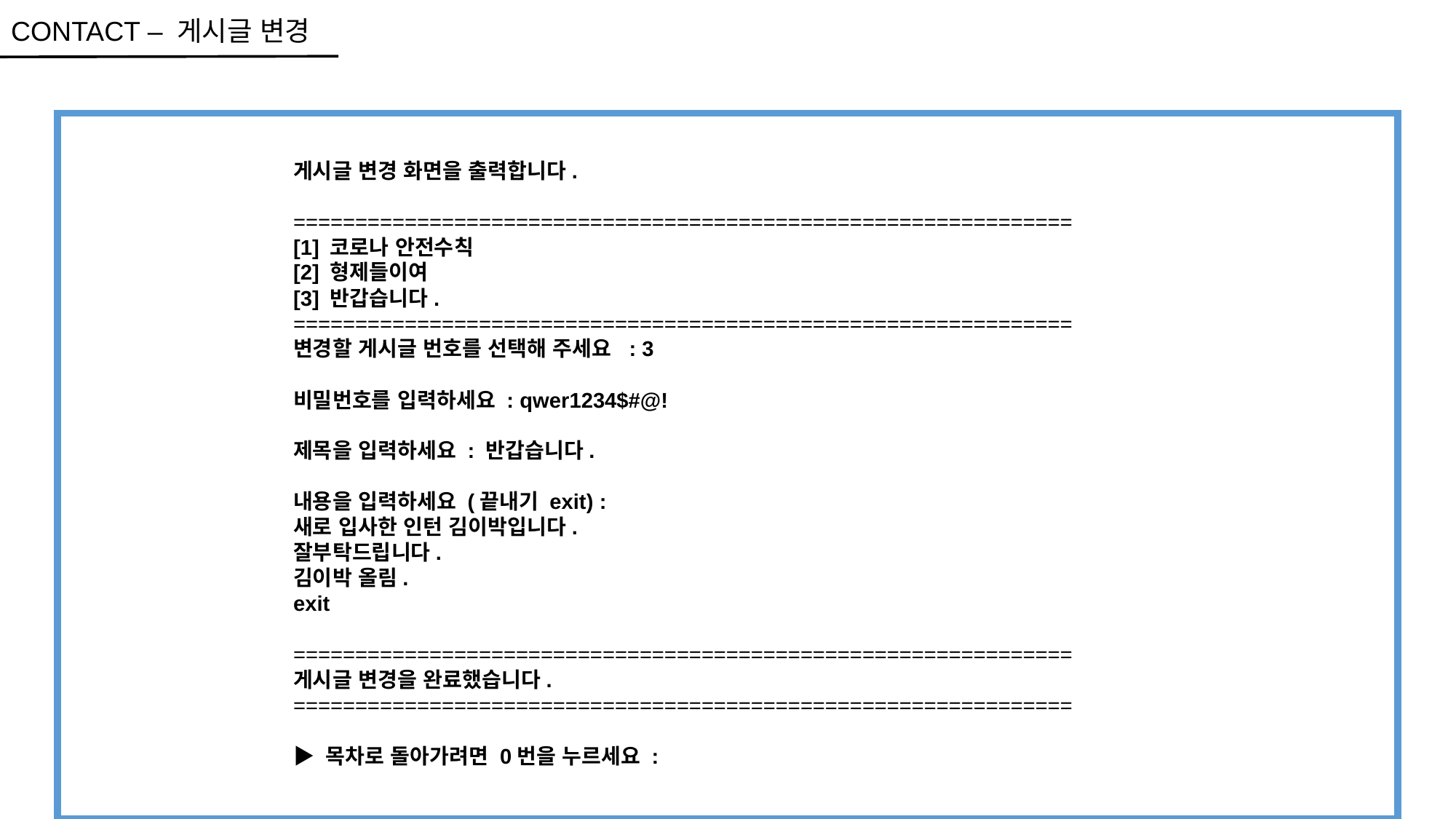

CONTACT – 게시글 변경

게시글 변경 화면을 출력합니다.

===============================================================
[1] 코로나 안전수칙
[2] 형제들이여
[3] 반갑습니다.
===============================================================
변경할 게시글 번호를 선택해 주세요  : 3

비밀번호를 입력하세요 : qwer1234$#@!

제목을 입력하세요 : 반갑습니다.

내용을 입력하세요 (끝내기 exit) :
새로 입사한 인턴 김이박입니다.
잘부탁드립니다.
김이박 올림.
exit

===============================================================
게시글 변경을 완료했습니다.
===============================================================

▶ 목차로 돌아가려면 0번을 누르세요 :